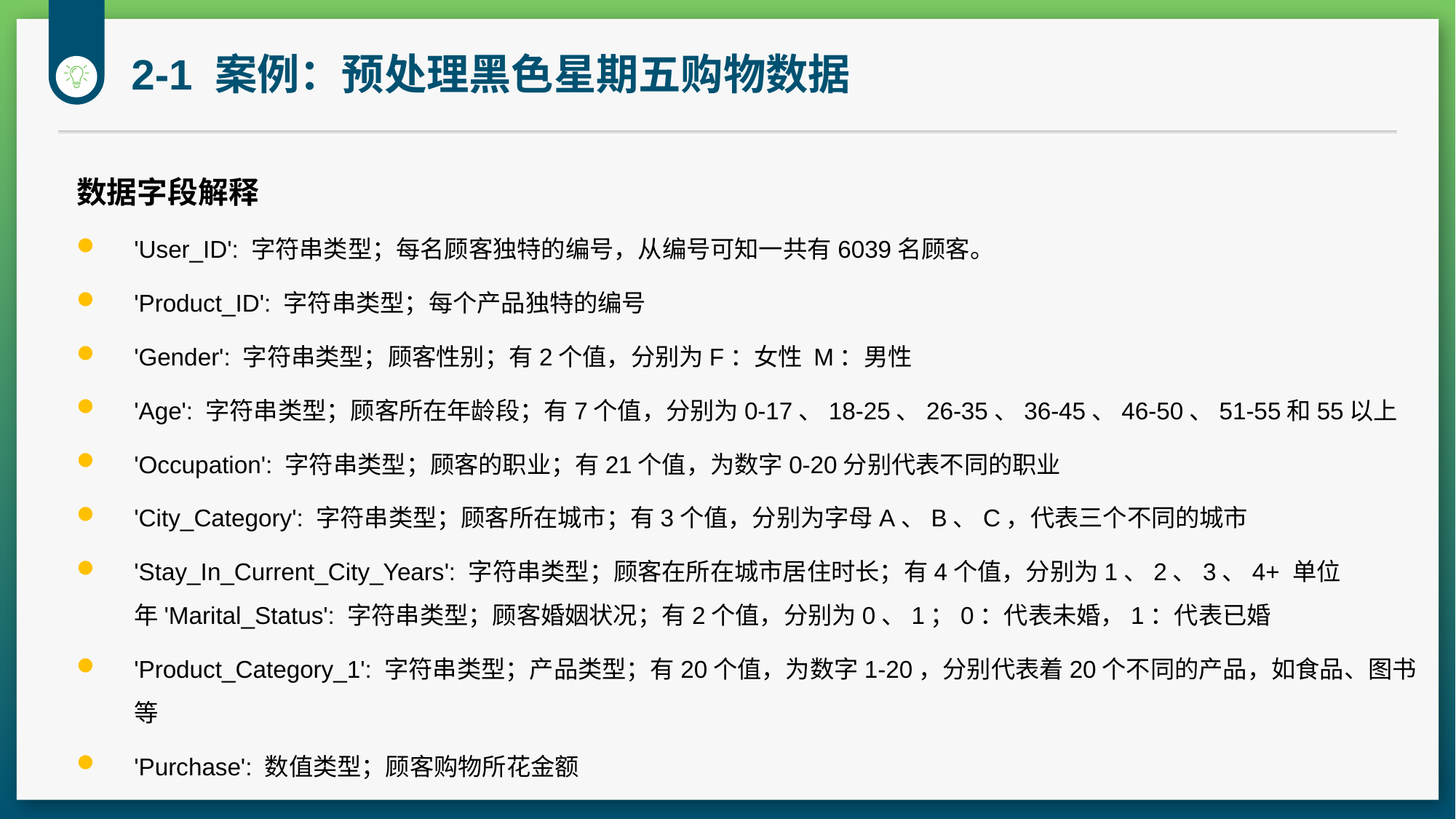

2-1 案例：预处理黑色星期五购物数据

数据字段解释
'User_ID': 字符串类型；每名顾客独特的编号，从编号可知一共有6039名顾客。
'Product_ID': 字符串类型；每个产品独特的编号
'Gender': 字符串类型；顾客性别；有2个值，分别为F：女性 M：男性
'Age': 字符串类型；顾客所在年龄段；有7个值，分别为0-17、18-25、26-35、36-45、46-50、51-55和55以上
'Occupation': 字符串类型；顾客的职业；有21个值，为数字0-20分别代表不同的职业
'City_Category': 字符串类型；顾客所在城市；有3个值，分别为字母A、B、C，代表三个不同的城市
'Stay_In_Current_City_Years': 字符串类型；顾客在所在城市居住时长；有4个值，分别为1、2、3、4+ 单位年'Marital_Status': 字符串类型；顾客婚姻状况；有2个值，分别为0、1；0：代表未婚，1：代表已婚
'Product_Category_1': 字符串类型；产品类型；有20个值，为数字1-20，分别代表着20个不同的产品，如食品、图书等
'Purchase': 数值类型；顾客购物所花金额